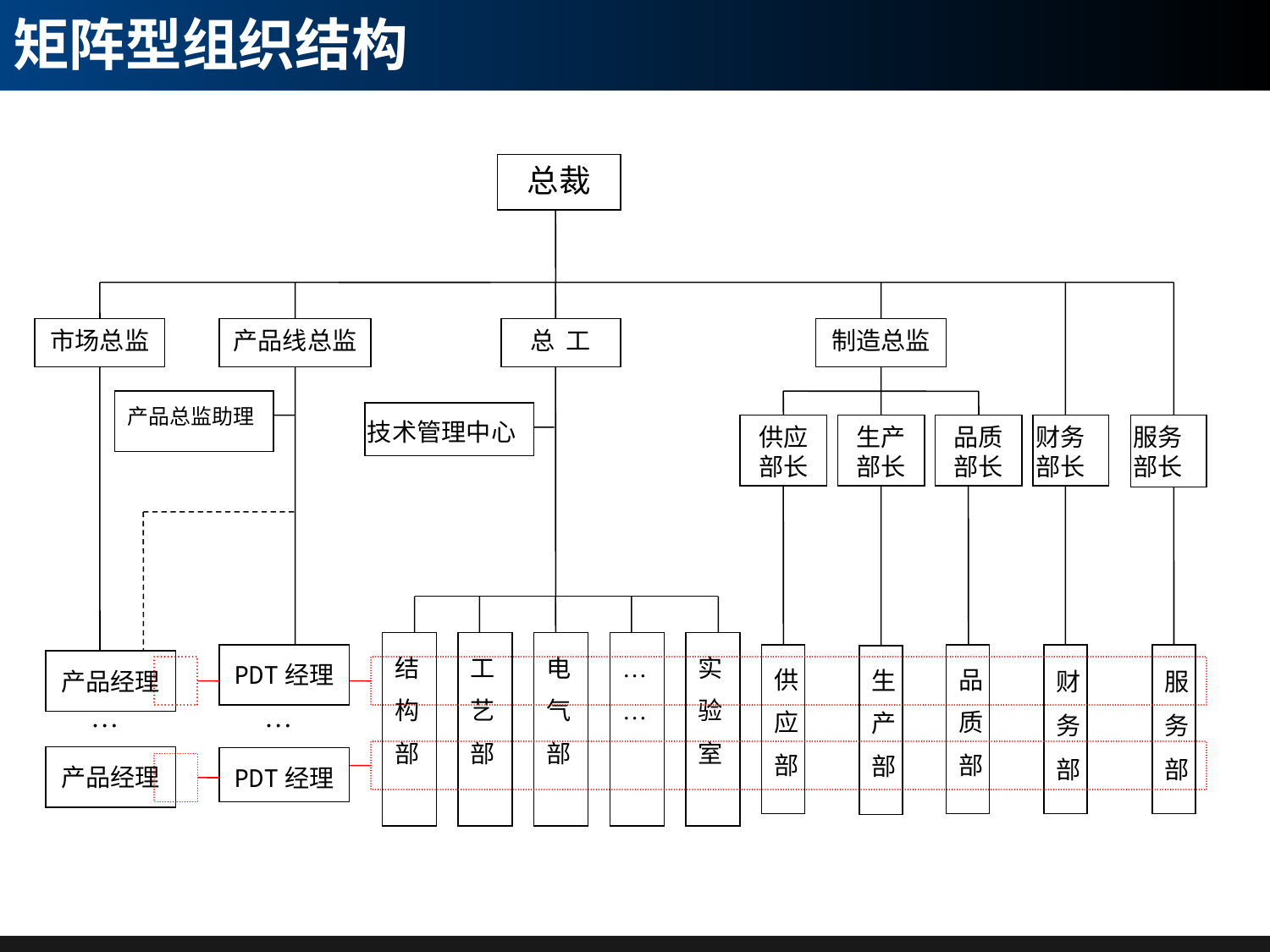

# 矩阵型组织结构
总裁

市场总监
产品线总监
总  工
制造总监

产品总监助理

技术管理中心

供应部长
生产部长
品质部长
财务部长
服务部长

结构部

工艺部
电气部
……
实验室
PDT经理
供应部
品质部
财务部
服务部
生产部
产品经理

…
…

产品经理
PDT经理